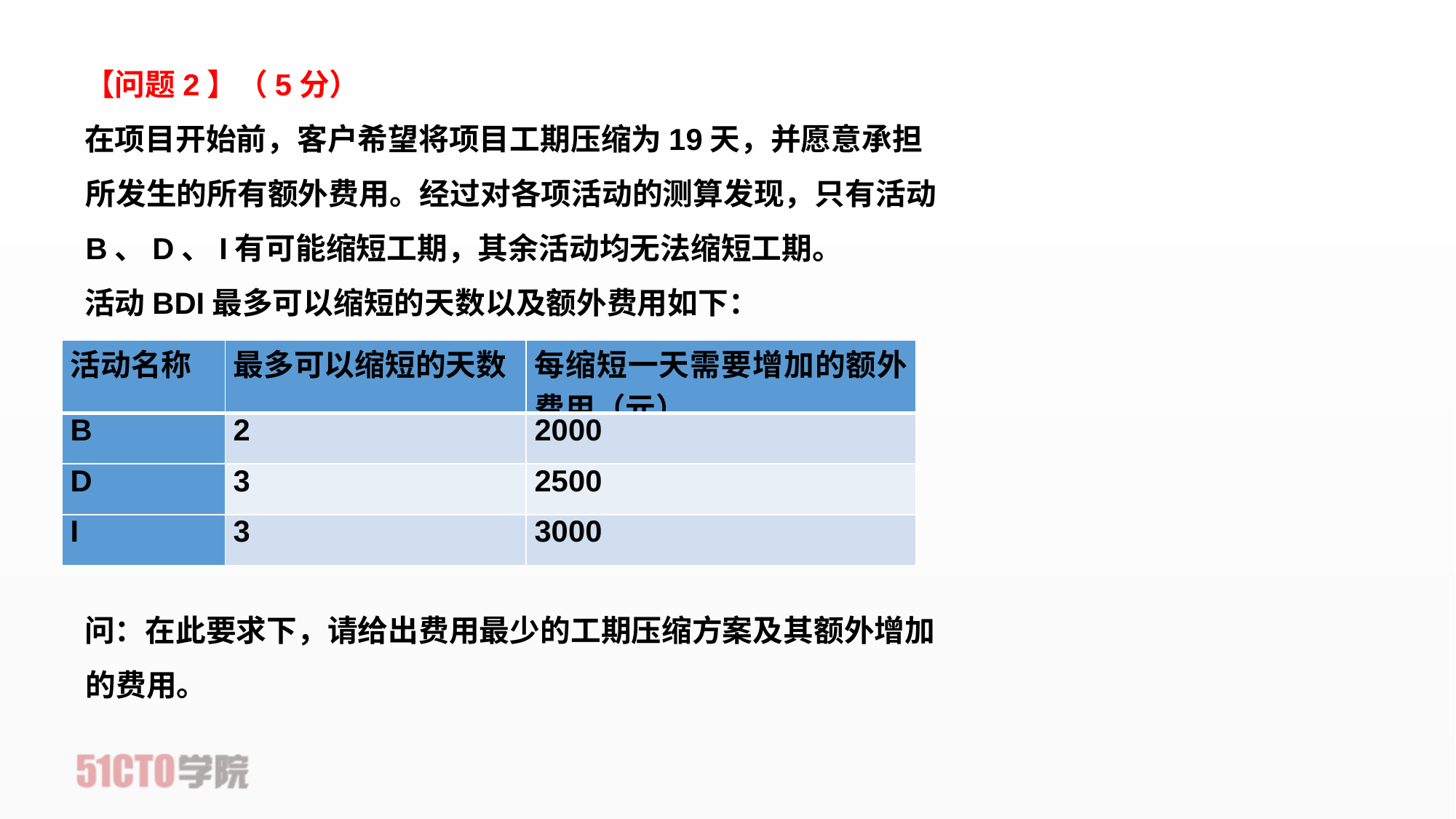

【问题2】（5分）
在项目开始前，客户希望将项目工期压缩为19天，并愿意承担所发生的所有额外费用。经过对各项活动的测算发现，只有活动B、D、I有可能缩短工期，其余活动均无法缩短工期。
活动BDI最多可以缩短的天数以及额外费用如下：

问：在此要求下，请给出费用最少的工期压缩方案及其额外增加的费用。

| 活动名称 | 最多可以缩短的天数 | 每缩短一天需要增加的额外费用（元） |
| --- | --- | --- |
| B | 2 | 2000 |
| D | 3 | 2500 |
| I | 3 | 3000 |